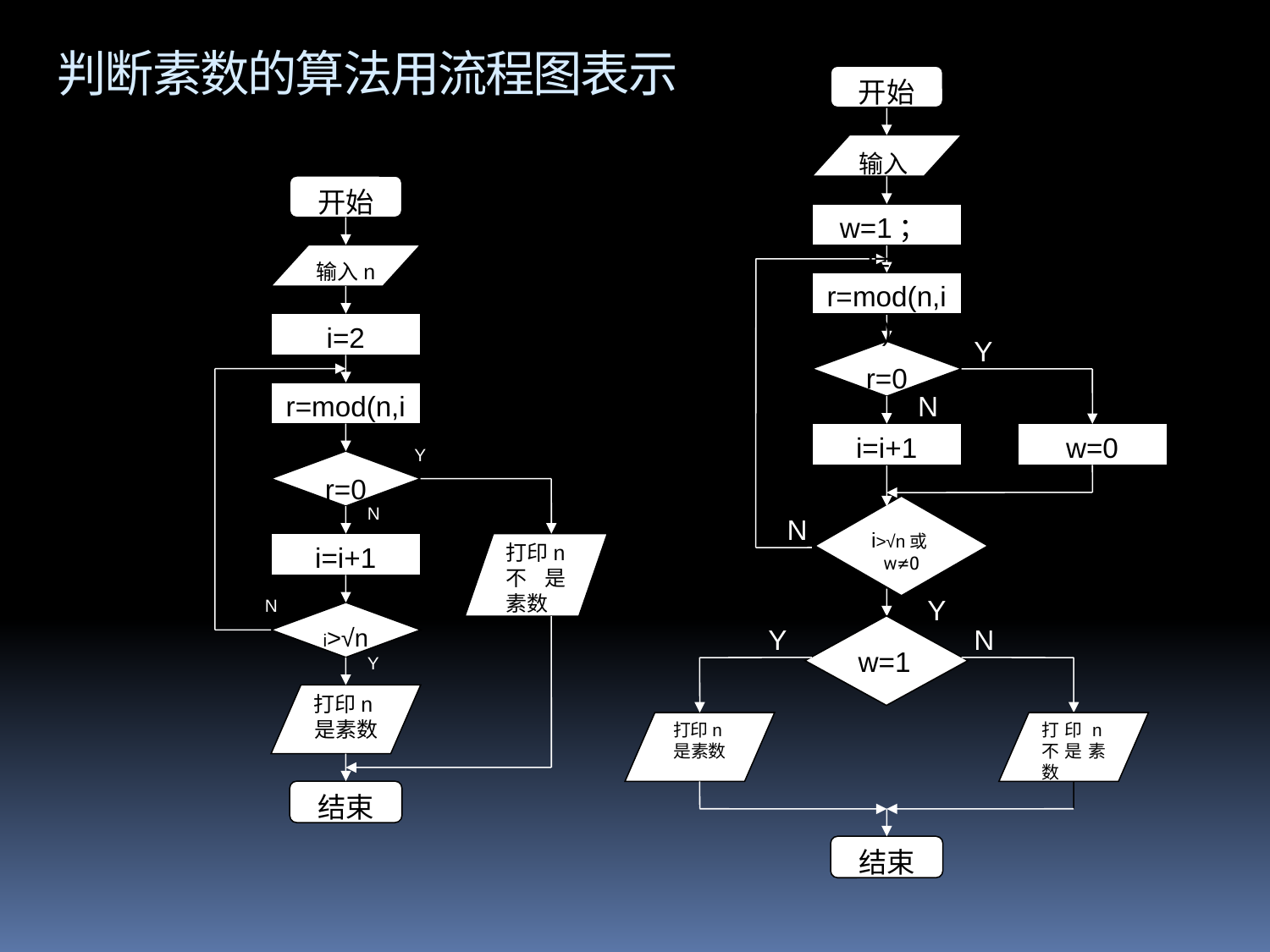

# 判断素数的算法用流程图表示
开始

输入n

w=1；i=2

r=mod(n,i)

Y
r=0

N

i=i+1
w=0

i>√n或w≠0
N

Y

w=1
Y
N

打印n是素数
打印n不是素数

结束

开始

输入n

i=2

r=mod(n,i)

Y
r=0

N

i=i+1
打印n不是素数

N
i>√n

Y

打印n是素数

结束